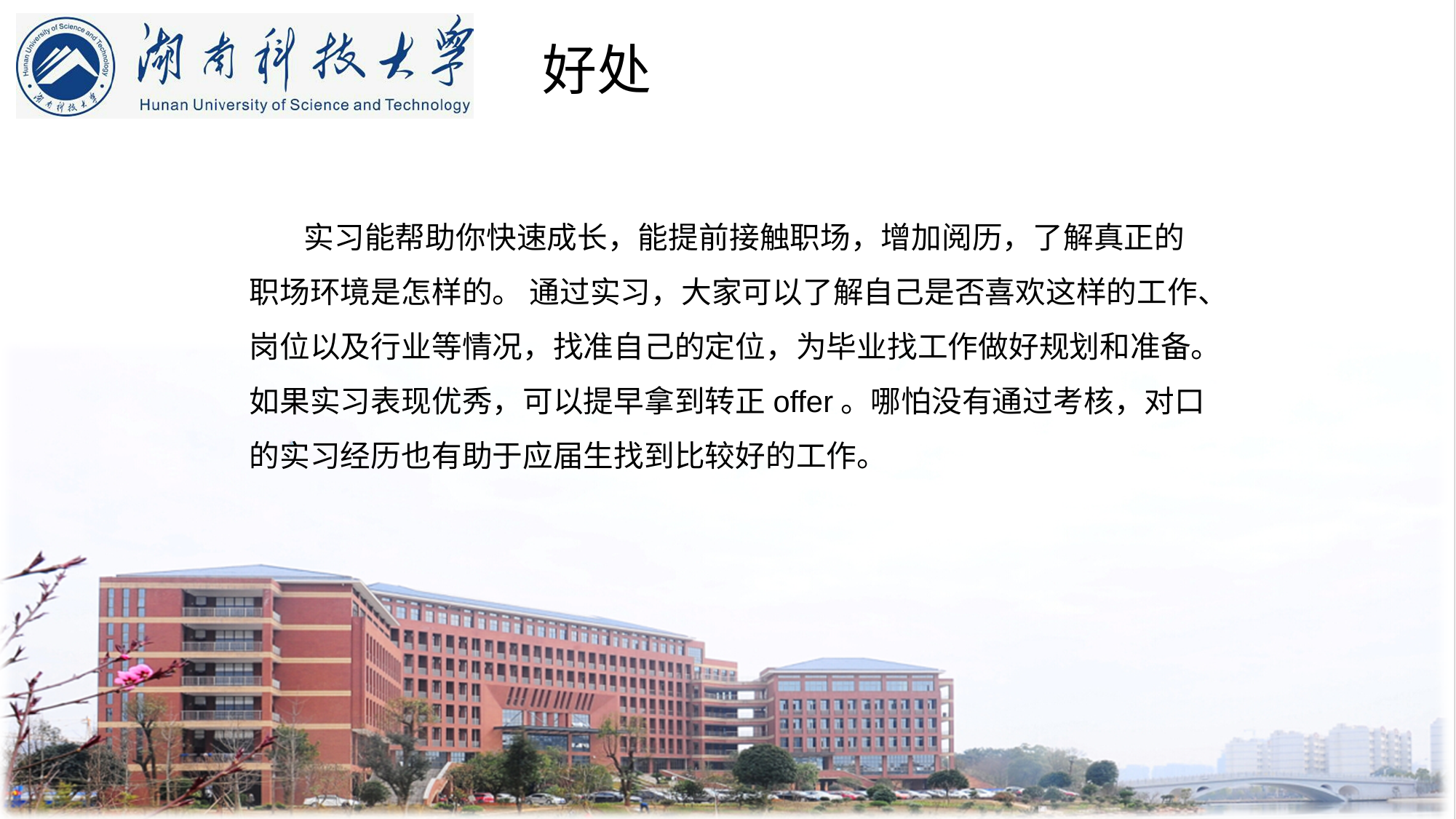

好处
实习能帮助你快速成长，能提前接触职场，增加阅历，了解真正的职场环境是怎样的。 通过实习，大家可以了解自己是否喜欢这样的工作、岗位以及行业等情况，找准自己的定位，为毕业找工作做好规划和准备。如果实习表现优秀，可以提早拿到转正offer。哪怕没有通过考核，对口的实习经历也有助于应届生找到比较好的工作。